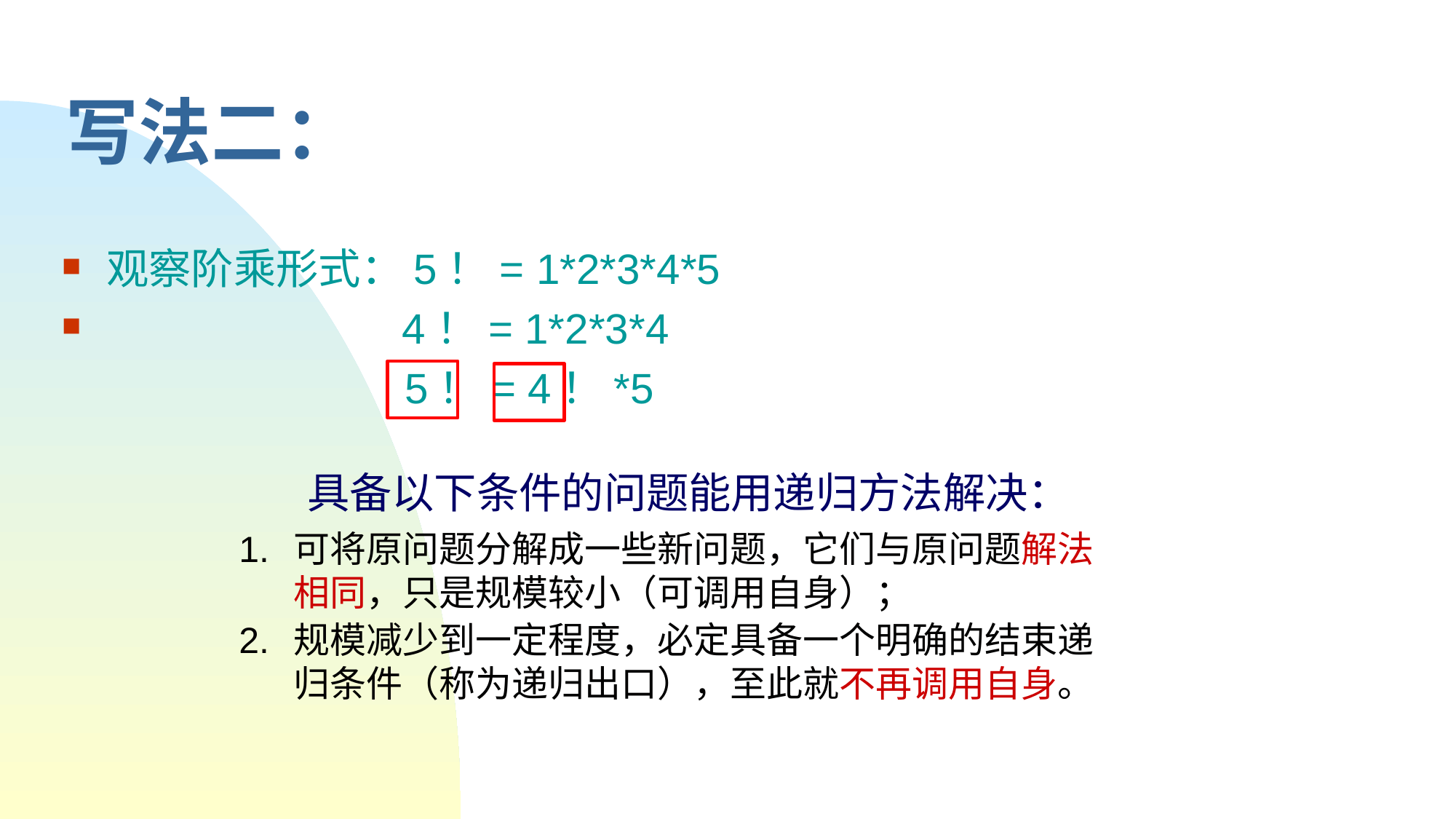

# 写法二：
观察阶乘形式：5！= 1*2*3*4*5
                         4！= 1*2*3*4
 5！= 4！*5

具备以下条件的问题能用递归方法解决：
可将原问题分解成一些新问题，它们与原问题解法相同，只是规模较小（可调用自身）；
规模减少到一定程度，必定具备一个明确的结束递归条件（称为递归出口），至此就不再调用自身。